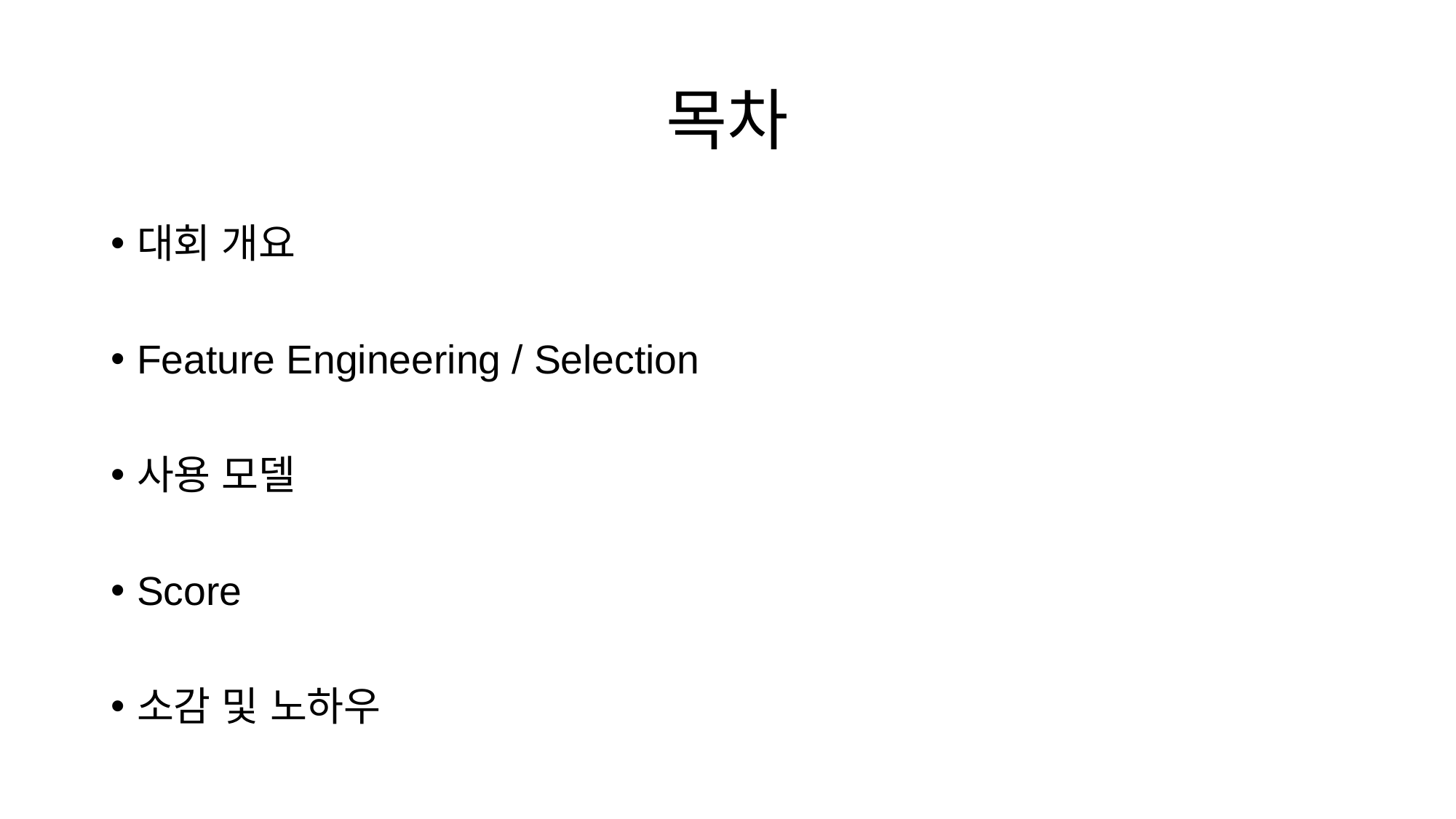

# 목차
대회 개요

Feature Engineering / Selection

사용 모델

Score

소감 및 노하우